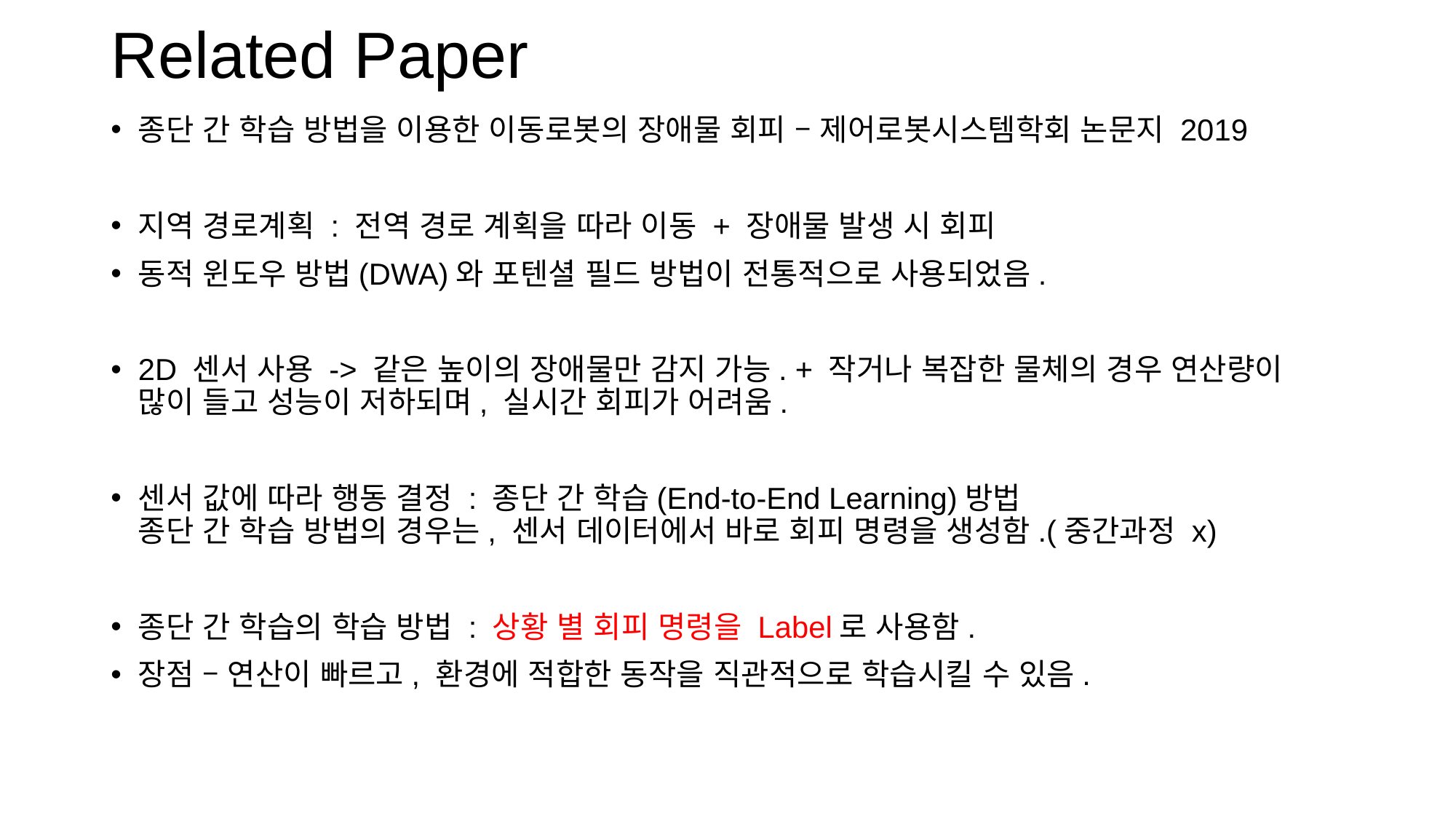

# Related Paper
종단 간 학습 방법을 이용한 이동로봇의 장애물 회피 – 제어로봇시스템학회 논문지 2019

지역 경로계획 : 전역 경로 계획을 따라 이동 + 장애물 발생 시 회피
동적 윈도우 방법(DWA)와 포텐셜 필드 방법이 전통적으로 사용되었음.

2D 센서 사용 -> 같은 높이의 장애물만 감지 가능. + 작거나 복잡한 물체의 경우 연산량이 많이 들고 성능이 저하되며, 실시간 회피가 어려움.

센서 값에 따라 행동 결정 : 종단 간 학습(End-to-End Learning)방법
종단 간 학습 방법의 경우는, 센서 데이터에서 바로 회피 명령을 생성함.(중간과정 x)

종단 간 학습의 학습 방법 : 상황 별 회피 명령을 Label로 사용함.
장점 – 연산이 빠르고, 환경에 적합한 동작을 직관적으로 학습시킬 수 있음.